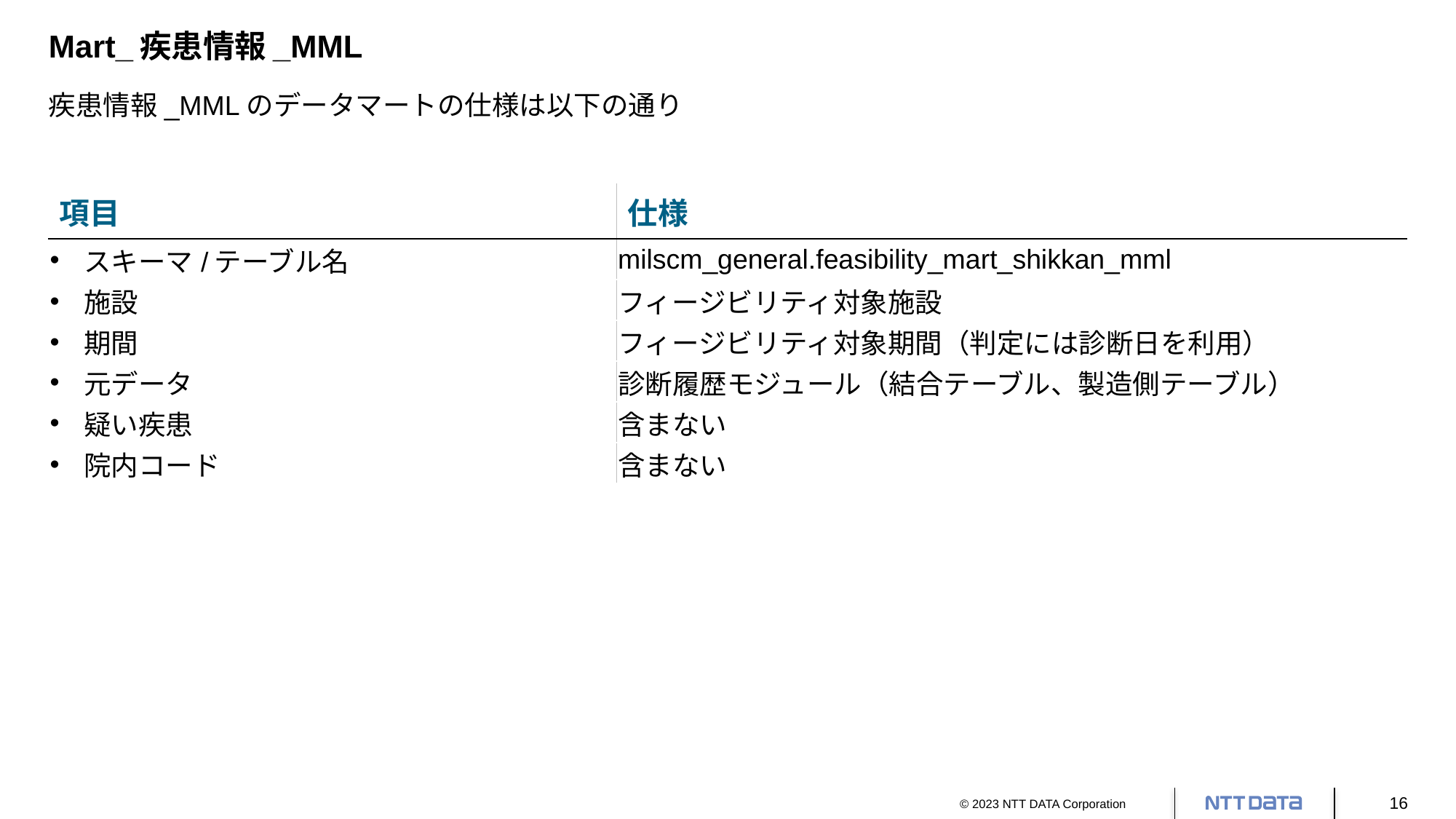

# Mart_疾患情報_MML
疾患情報_MMLのデータマートの仕様は以下の通り
| 項目 | 仕様 |
| --- | --- |
| スキーマ/テーブル名 | milscm\_general.feasibility\_mart\_shikkan\_mml |
| 施設 | フィージビリティ対象施設 |
| 期間 | フィージビリティ対象期間（判定には診断日を利用） |
| 元データ | 診断履歴モジュール（結合テーブル、製造側テーブル） |
| 疑い疾患 | 含まない |
| 院内コード | 含まない |